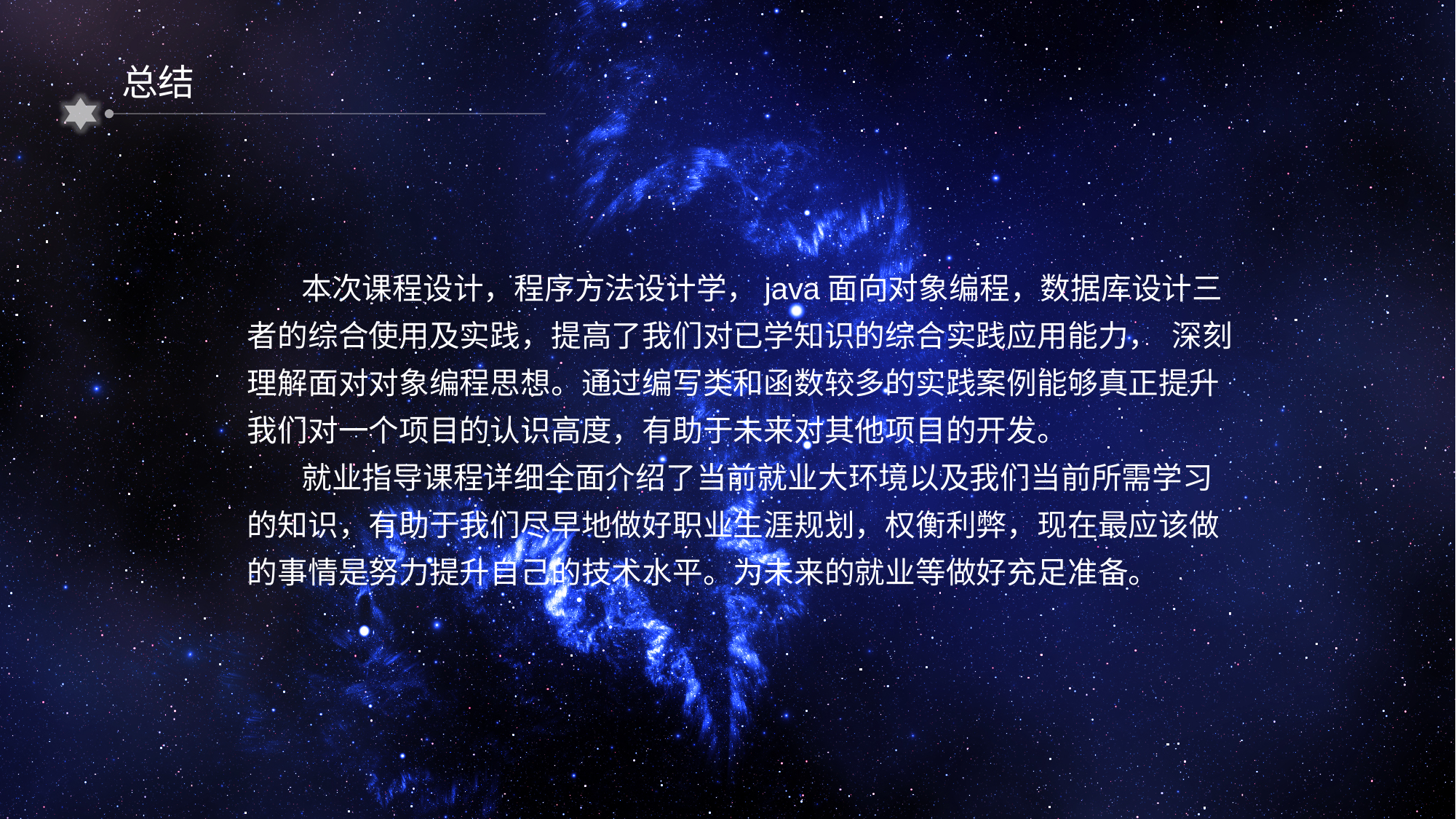

总结
       本次课程设计，程序方法设计学，java面向对象编程，数据库设计三者的综合使用及实践，提高了我们对已学知识的综合实践应用能力，  深刻理解面对对象编程思想。通过编写类和函数较多的实践案例能够真正提升我们对一个项目的认识高度，有助于未来对其他项目的开发。
       就业指导课程详细全面介绍了当前就业大环境以及我们当前所需学习的知识，有助于我们尽早地做好职业生涯规划，权衡利弊，现在最应该做的事情是努力提升自己的技术水平。为未来的就业等做好充足准备。